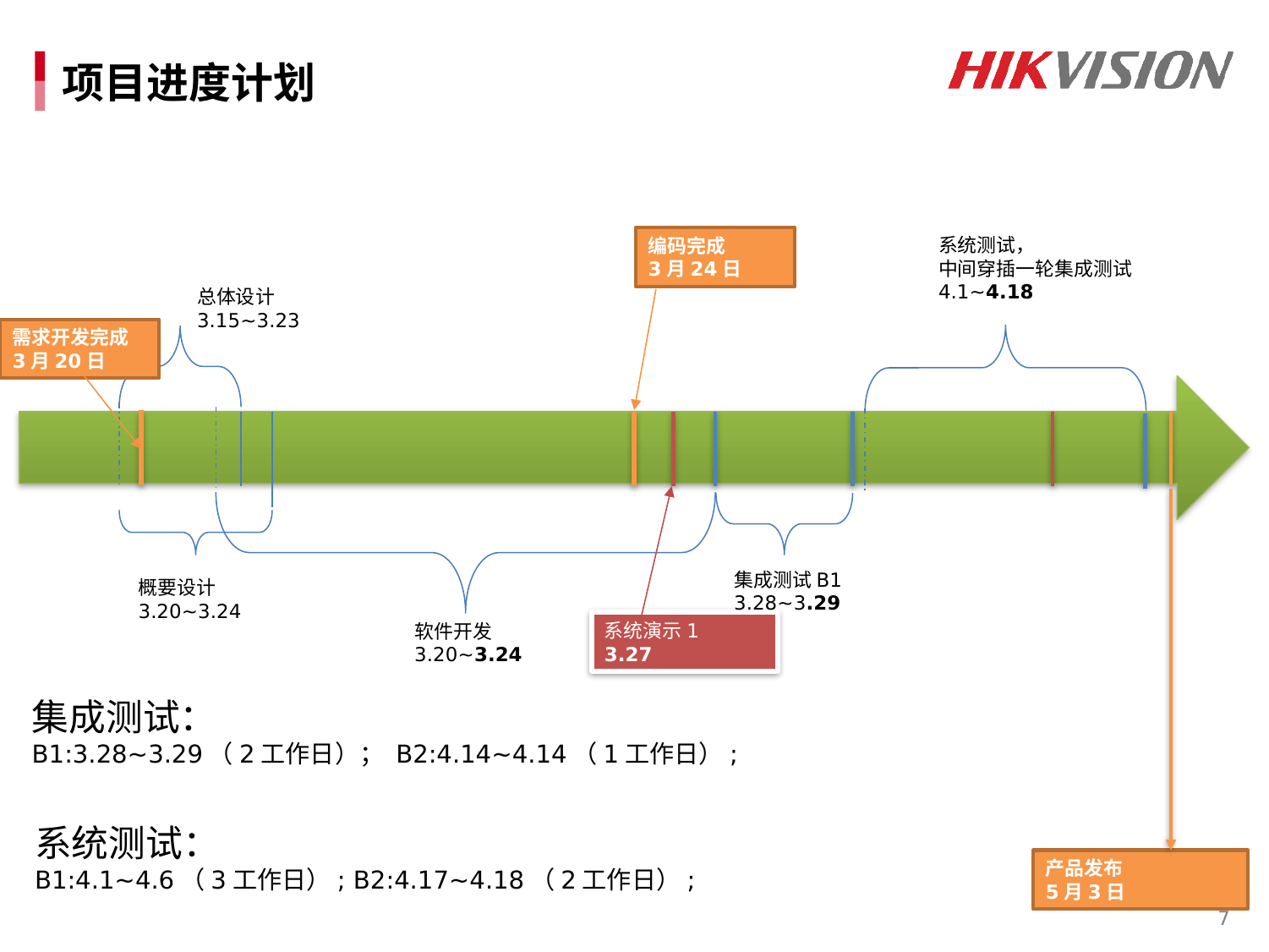

# 项目进度计划
系统测试，
中间穿插一轮集成测试
4.1~4.18

编码完成
3月24日
总体设计
3.15~3.23

需求开发完成
3月20日

集成测试B1
3.28~3.29
概要设计
3.20~3.24
系统演示1
3.27
软件开发
3.20~3.24
集成测试：
B1:3.28~3.29（2工作日）； B2:4.14~4.14（1工作日）;
系统测试：
B1:4.1~4.6（3工作日）; B2:4.17~4.18（2工作日）;
产品发布
5月3日